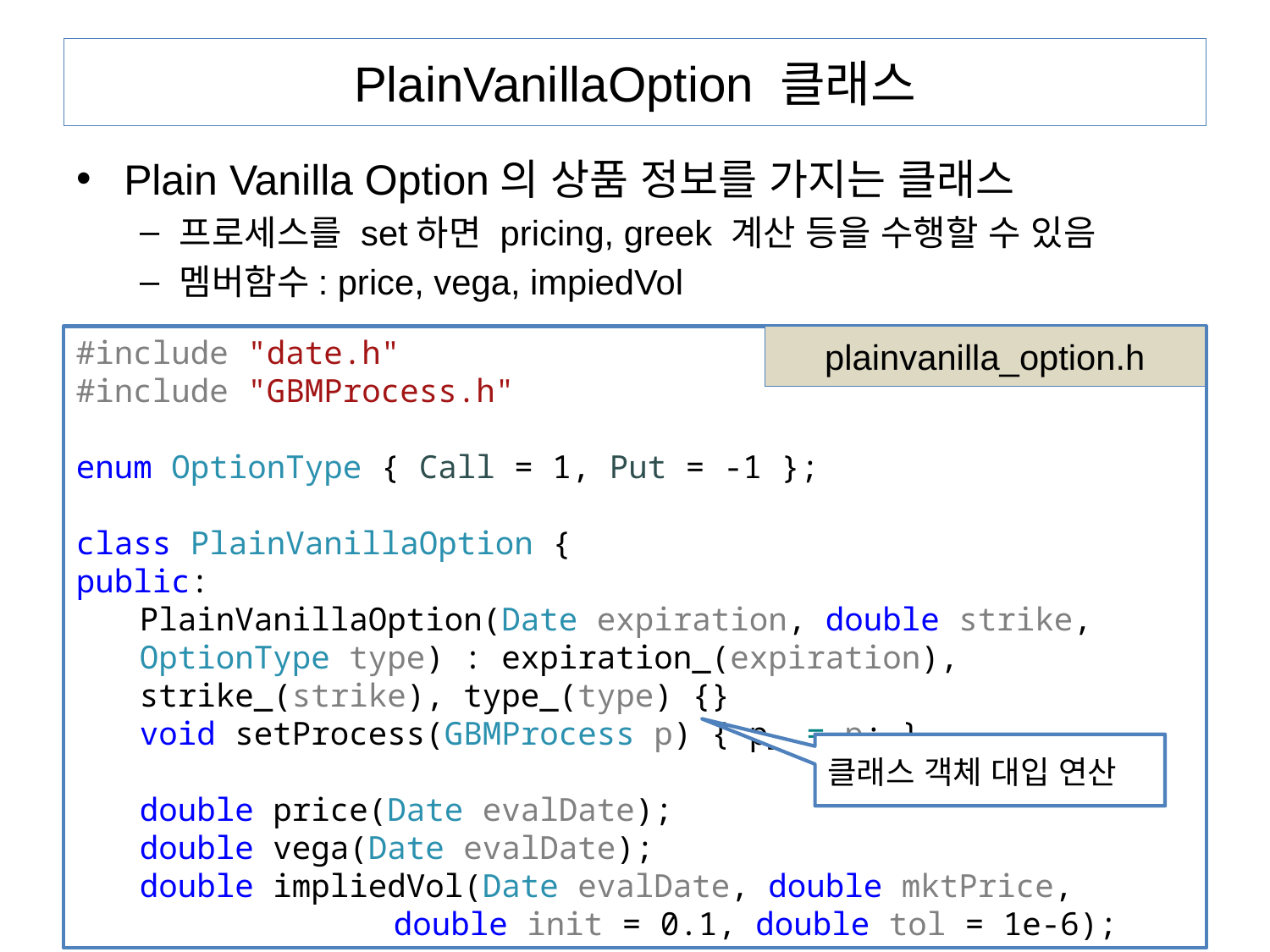

# PlainVanillaOption 클래스
Plain Vanilla Option의 상품 정보를 가지는 클래스
프로세스를 set하면 pricing, greek 계산 등을 수행할 수 있음
멤버함수: price, vega, impiedVol
plainvanilla_option.h
#include "date.h"
#include "GBMProcess.h"

enum OptionType { Call = 1, Put = -1 };

class PlainVanillaOption {
public:
PlainVanillaOption(Date expiration, double strike, OptionType type) : expiration_(expiration), strike_(strike), type_(type) {}
void setProcess(GBMProcess p) { p_ = p; }

double price(Date evalDate);
double vega(Date evalDate);
double impliedVol(Date evalDate, double mktPrice,
		double init = 0.1, double tol = 1e-6);

클래스 객체 대입 연산